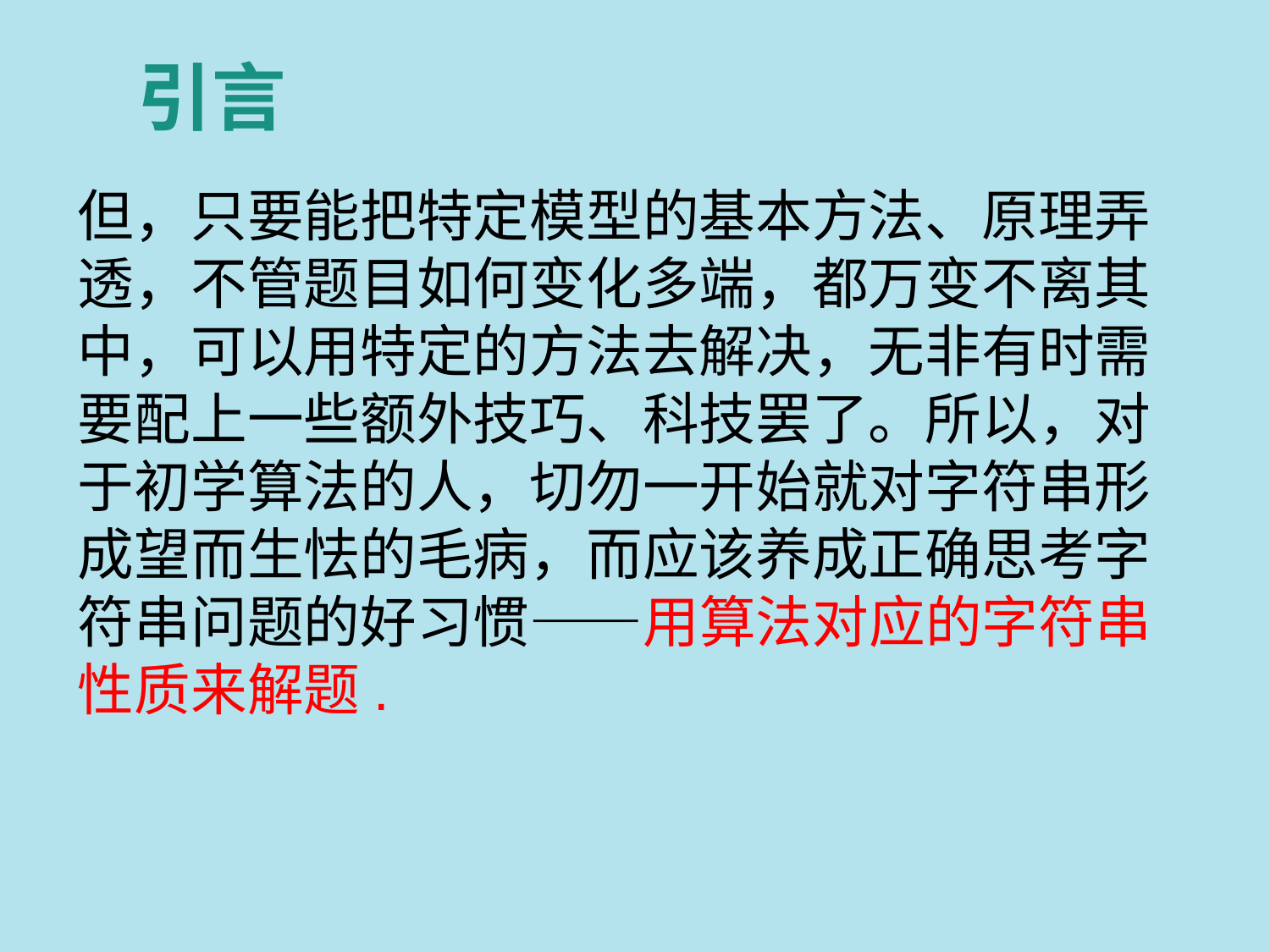

# 引言
但，只要能把特定模型的基本方法、原理弄透，不管题目如何变化多端，都万变不离其中，可以用特定的方法去解决，无非有时需要配上一些额外技巧、科技罢了。所以，对于初学算法的人，切勿一开始就对字符串形成望而生怯的毛病，而应该养成正确思考字符串问题的好习惯——用算法对应的字符串性质来解题.